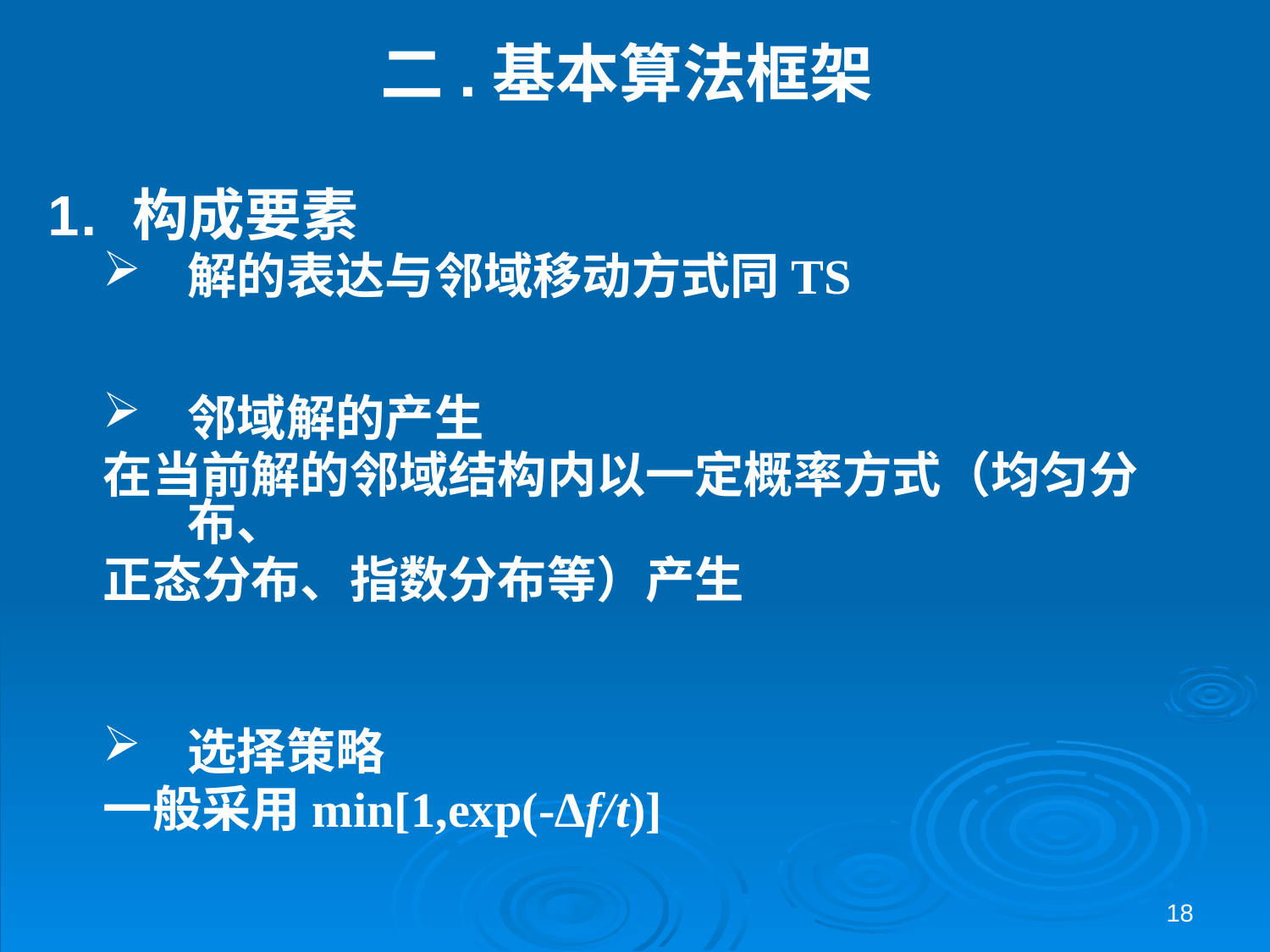

# 二.基本算法框架
构成要素
解的表达与邻域移动方式同TS

邻域解的产生
在当前解的邻域结构内以一定概率方式（均匀分布、
正态分布、指数分布等）产生

选择策略
一般采用min[1,exp(-∆f/t)]

18